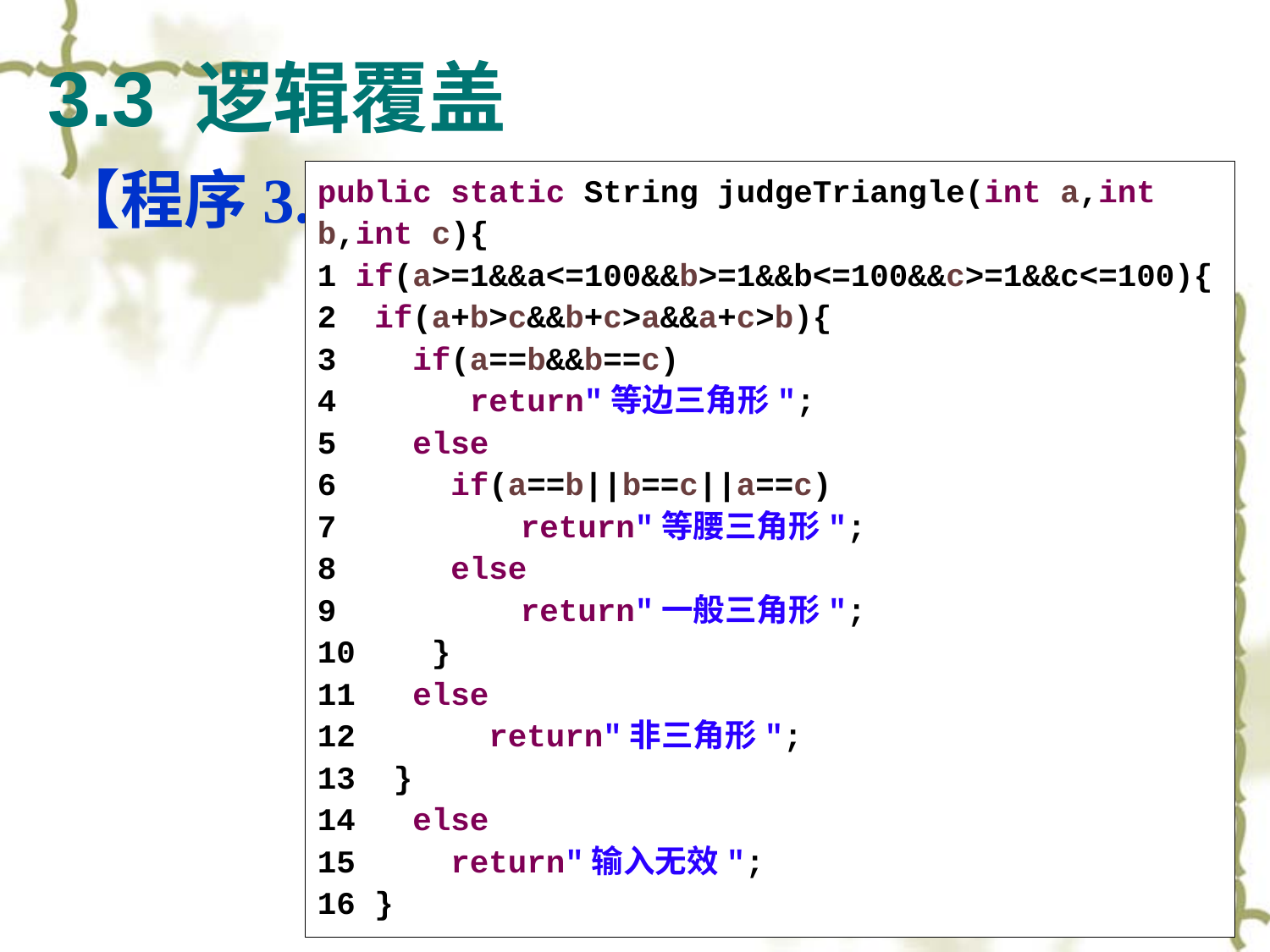

# 3.3 逻辑覆盖
【程序3.2】

public static String judgeTriangle(int a,int b,int c){
1 if(a>=1&&a<=100&&b>=1&&b<=100&&c>=1&&c<=100){
2  if(a+b>c&&b+c>a&&a+c>b){
3    if(a==b&&b==c)
4       return"等边三角形";
5    else
6      if(a==b||b==c||a==c)
7	    return"等腰三角形";
8      else
9	    return"一般三角形";
10    }
11   else
12       return"非三角形";
13  }
14   else
15     return"输入无效";
16 }